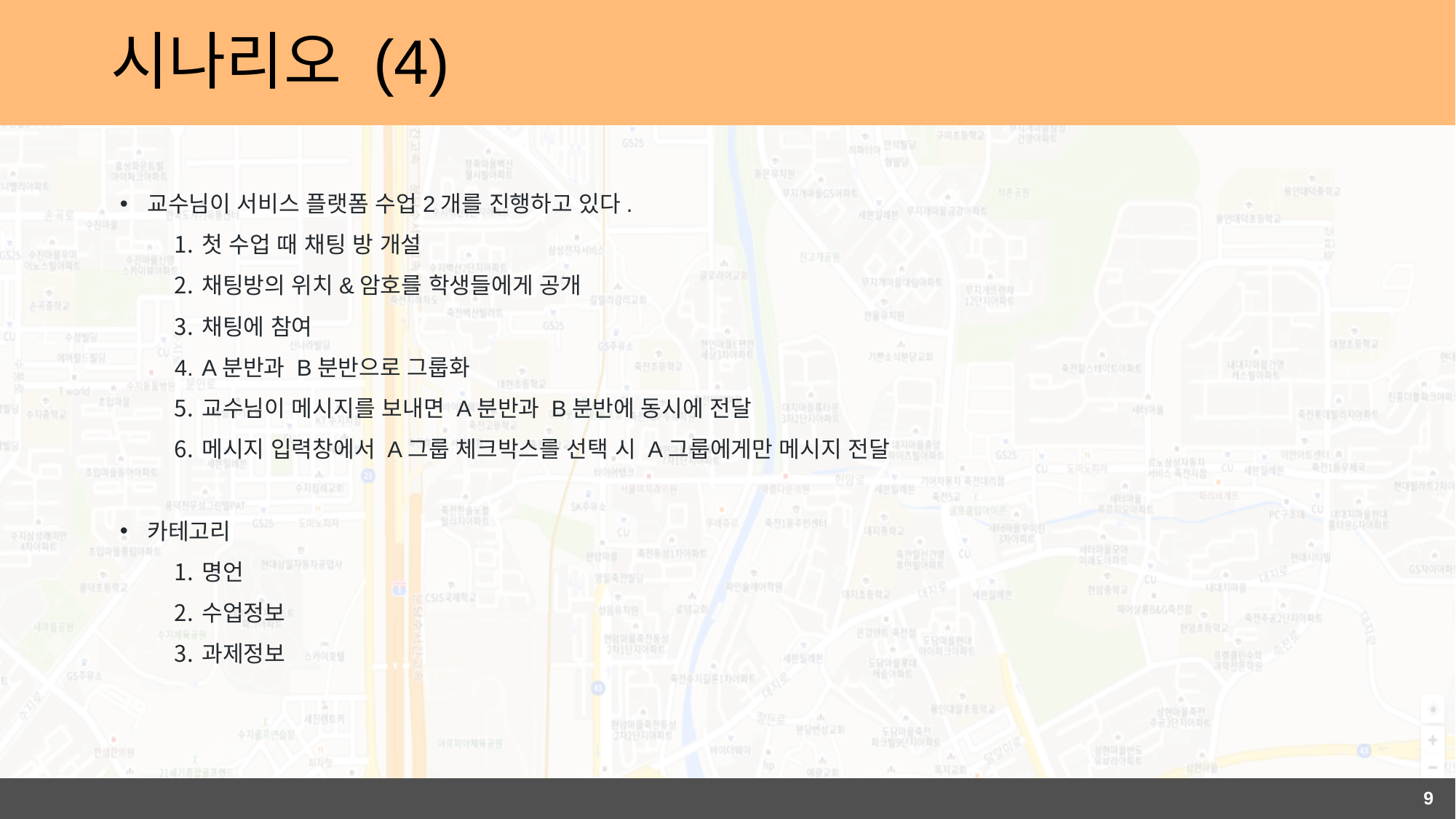

# 시나리오 (4)
교수님이 서비스 플랫폼 수업2개를 진행하고 있다.
첫 수업 때 채팅 방 개설
채팅방의 위치&암호를 학생들에게 공개
채팅에 참여
A분반과 B분반으로 그룹화
교수님이 메시지를 보내면 A분반과 B분반에 동시에 전달
메시지 입력창에서 A그룹 체크박스를 선택 시 A그룹에게만 메시지 전달

카테고리
명언
수업정보
과제정보

9